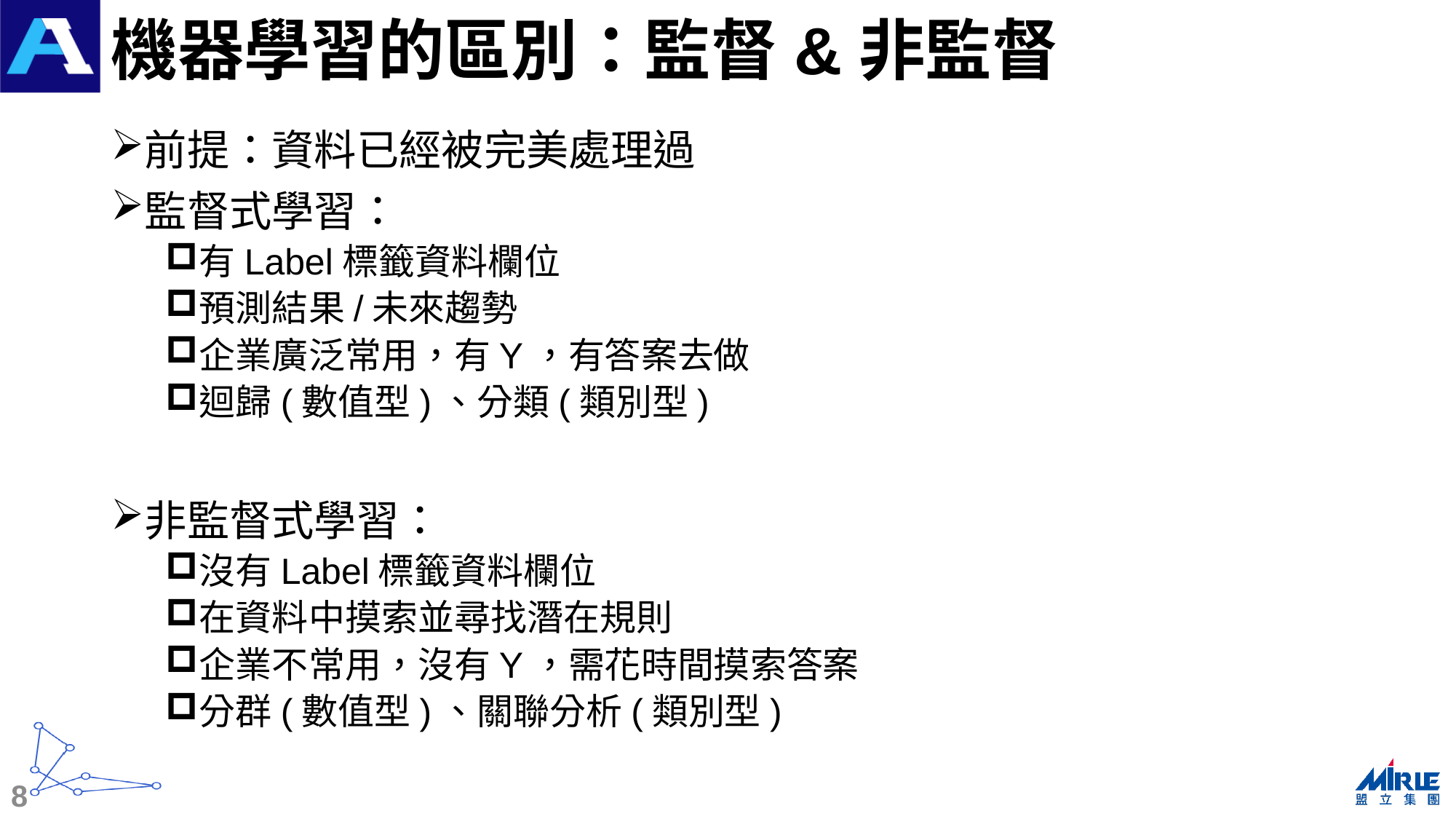

# 機器學習的區別：監督&非監督
前提：資料已經被完美處理過
監督式學習：
有Label標籤資料欄位
預測結果/未來趨勢
企業廣泛常用，有Y，有答案去做
迴歸(數值型)、分類(類別型)

非監督式學習：
沒有Label標籤資料欄位
在資料中摸索並尋找潛在規則
企業不常用，沒有Y，需花時間摸索答案
分群(數值型)、關聯分析(類別型)
8